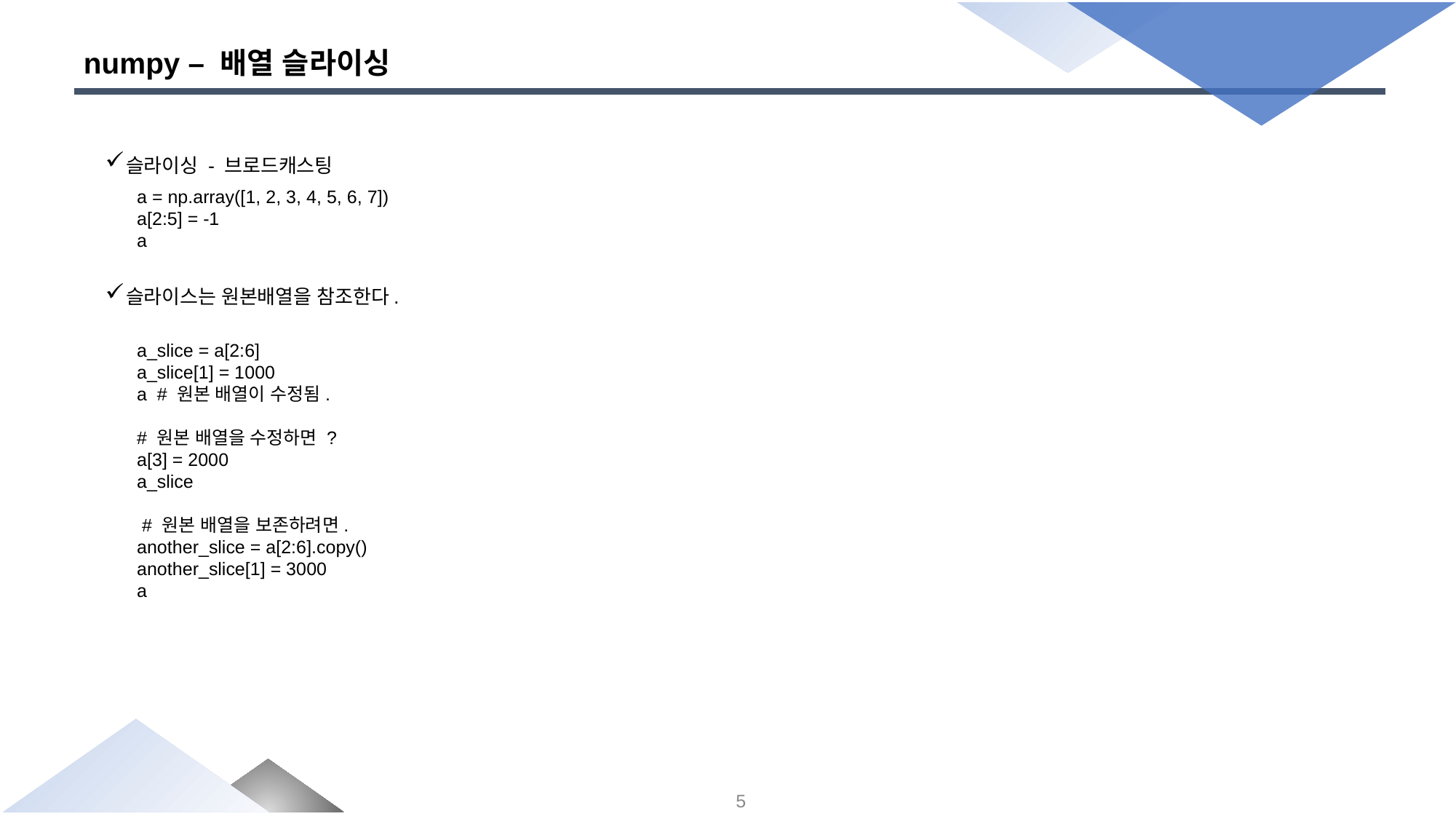

# numpy – 배열 슬라이싱
슬라이싱 - 브로드캐스팅
a = np.array([1, 2, 3, 4, 5, 6, 7])
a[2:5] = -1
a

슬라이스는 원본배열을 참조한다.

a_slice = a[2:6]
a_slice[1] = 1000
a  # 원본 배열이 수정됨.

# 원본 배열을 수정하면 ?
a[3] = 2000
a_slice

 # 원본 배열을 보존하려면.
another_slice = a[2:6].copy()
another_slice[1] = 3000
a
5